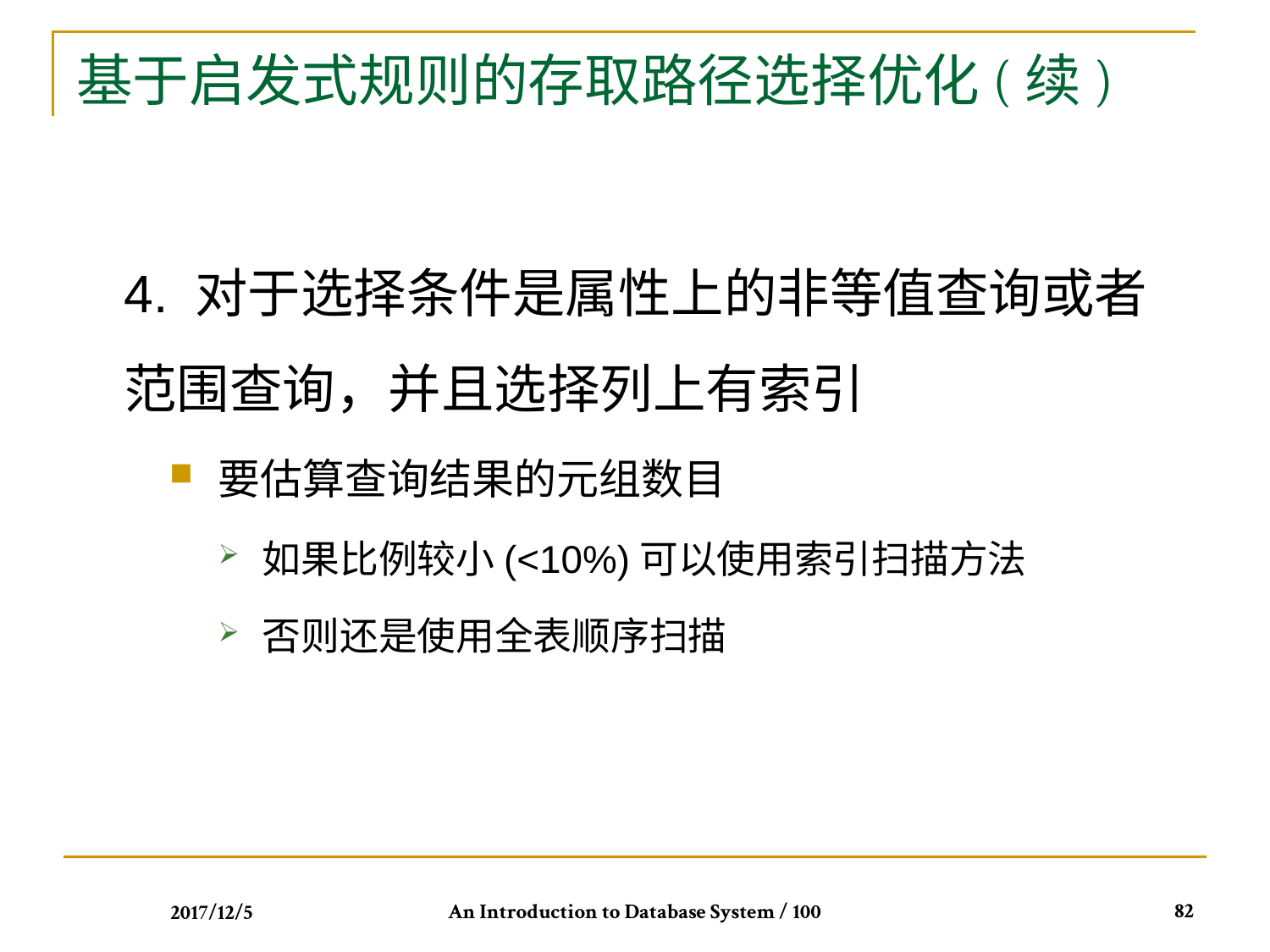

# 基于启发式规则的存取路径选择优化(续)
	4. 对于选择条件是属性上的非等值查询或者范围查询，并且选择列上有索引
要估算查询结果的元组数目
如果比例较小(<10%)可以使用索引扫描方法
否则还是使用全表顺序扫描

2017/12/5
82
An Introduction to Database System / 100